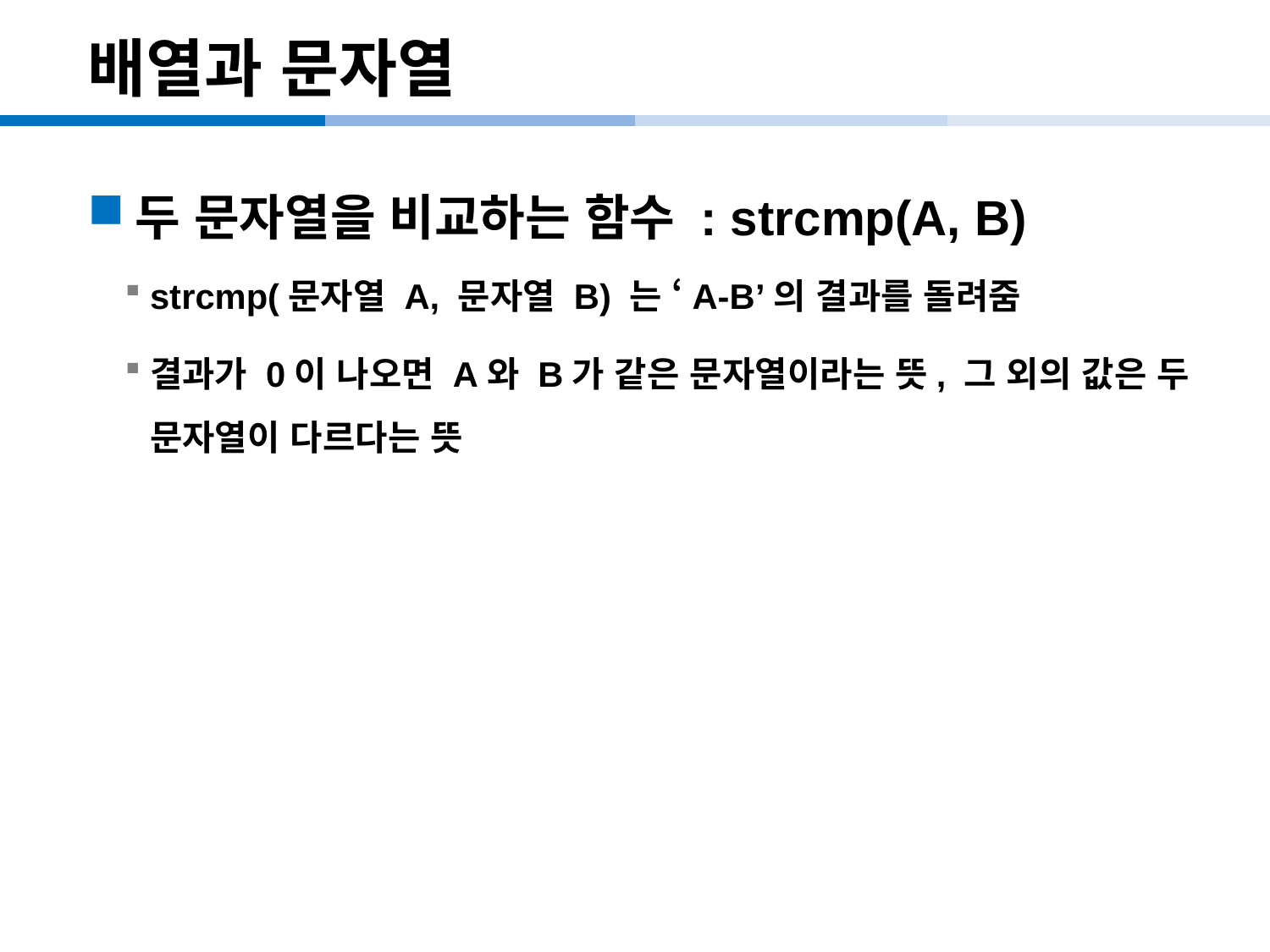

# 배열과 문자열
두 문자열을 비교하는 함수 : strcmp(A, B)
strcmp(문자열 A, 문자열 B) 는 ‘A-B’의 결과를 돌려줌
결과가 0이 나오면 A와 B가 같은 문자열이라는 뜻, 그 외의 값은 두 문자열이 다르다는 뜻